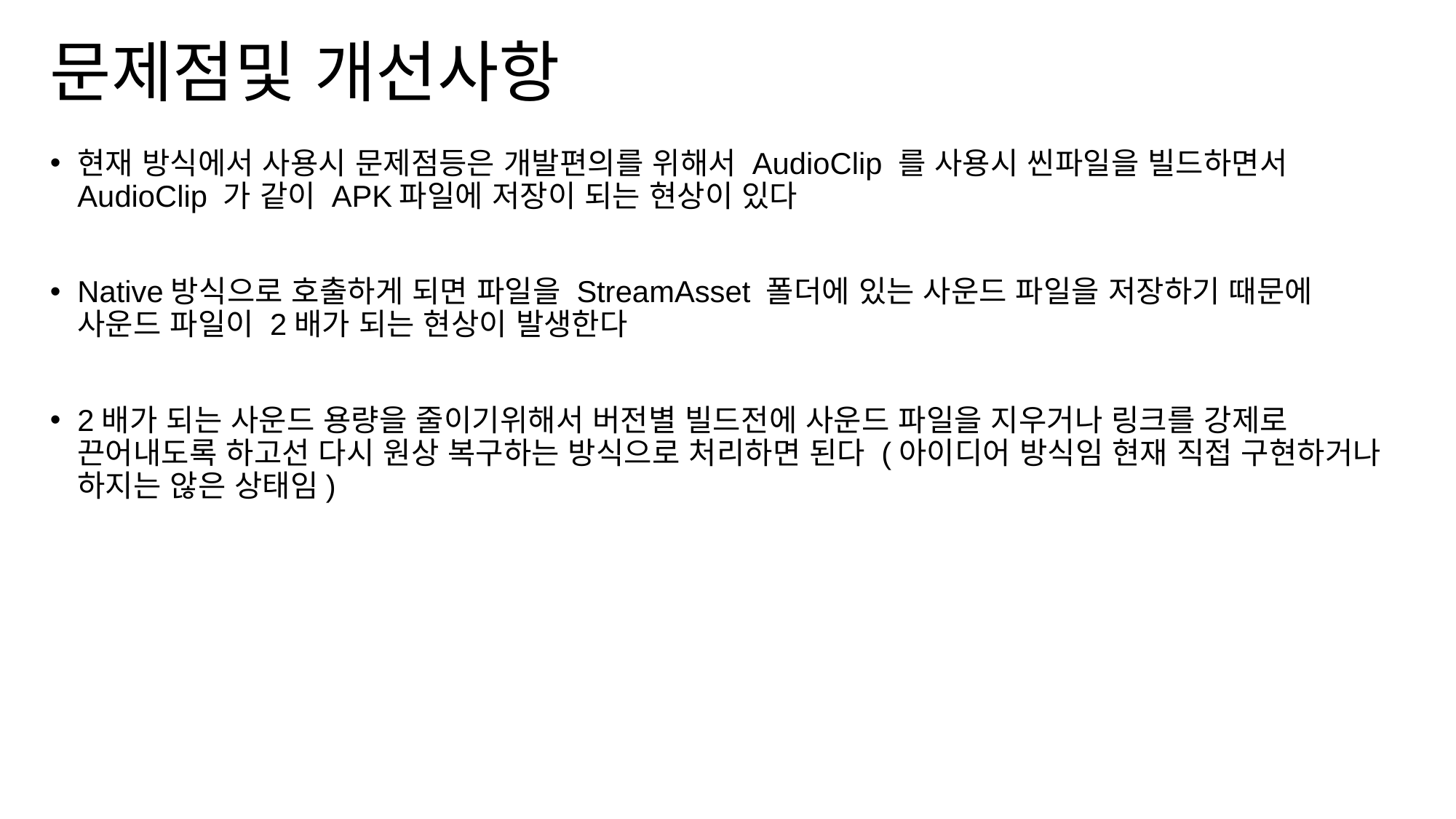

# 문제점및 개선사항
현재 방식에서 사용시 문제점등은 개발편의를 위해서 AudioClip 를 사용시 씬파일을 빌드하면서 AudioClip 가 같이 APK파일에 저장이 되는 현상이 있다

Native방식으로 호출하게 되면 파일을 StreamAsset 폴더에 있는 사운드 파일을 저장하기 때문에 사운드 파일이 2배가 되는 현상이 발생한다

2배가 되는 사운드 용량을 줄이기위해서 버전별 빌드전에 사운드 파일을 지우거나 링크를 강제로 끈어내도록 하고선 다시 원상 복구하는 방식으로 처리하면 된다 (아이디어 방식임 현재 직접 구현하거나 하지는 않은 상태임)